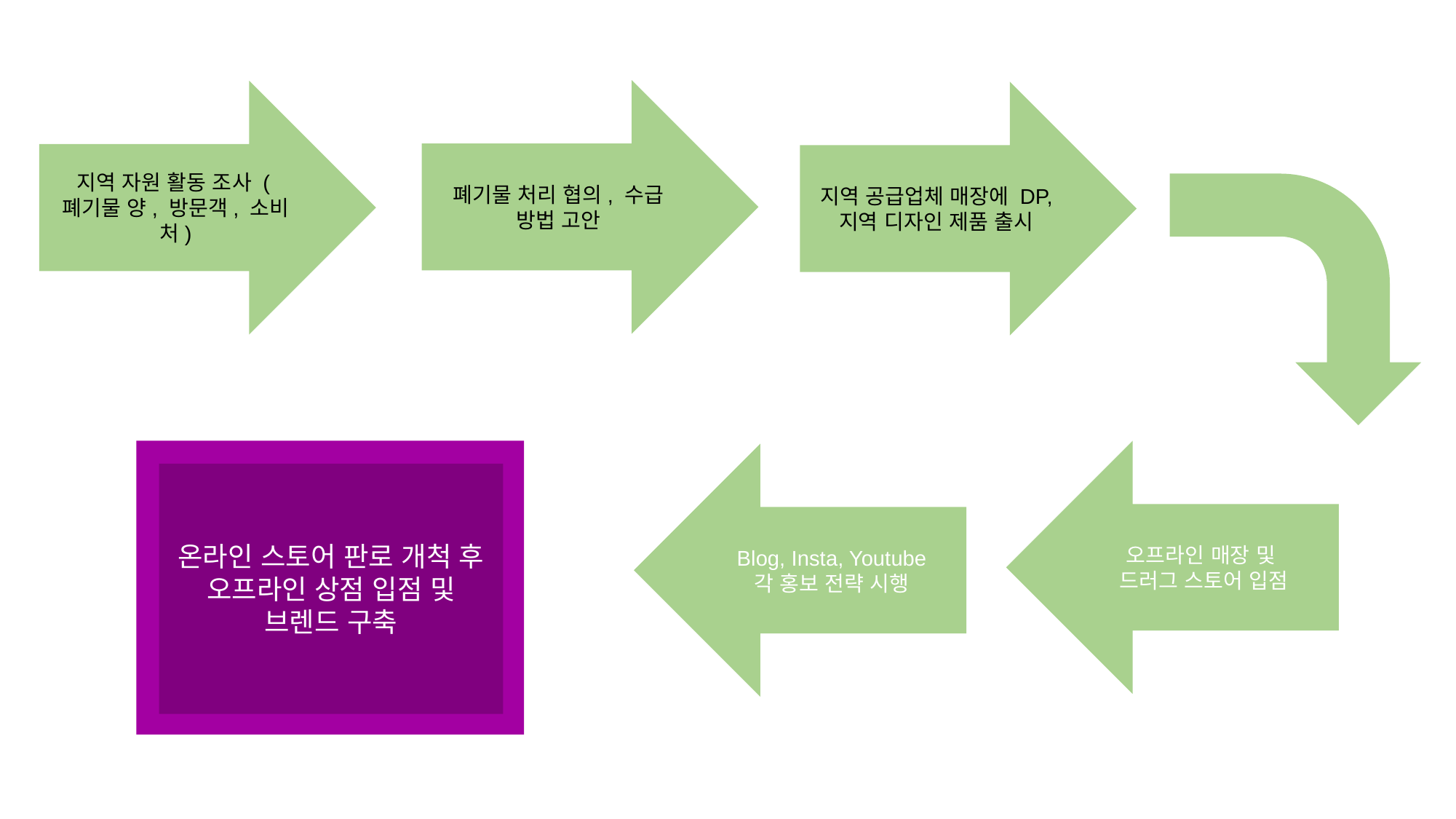

폐기물 처리 협의, 수급 방법 고안
지역 자원 활동 조사 (폐기물 양, 방문객, 소비처)
지역 공급업체 매장에 DP, 지역 디자인 제품 출시

오프라인 매장 및
드러그 스토어 입점
Blog, Insta, Youtube
각 홍보 전략 시행
온라인 스토어 판로 개척 후 오프라인 상점 입점 및 브렌드 구축